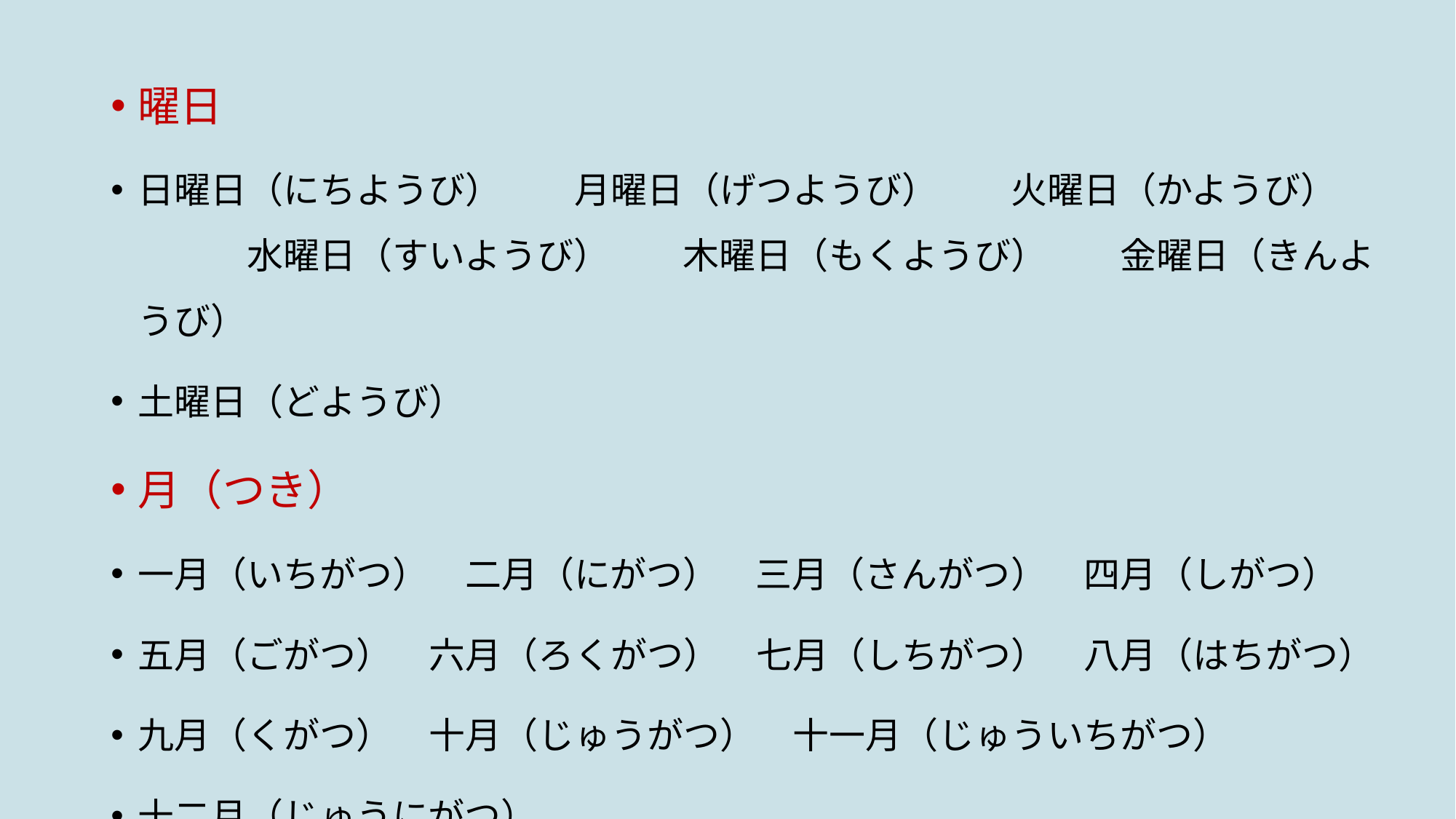

曜日
日曜日（にちようび）　　月曜日（げつようび）　　火曜日（かようび）　　　　水曜日（すいようび）　　木曜日（もくようび）　　金曜日（きんようび）
土曜日（どようび）
月（つき）
一月（いちがつ）　二月（にがつ）　三月（さんがつ）　四月（しがつ）
五月（ごがつ）　六月（ろくがつ）　七月（しちがつ）　八月（はちがつ）
九月（くがつ）　十月（じゅうがつ）　十一月（じゅういちがつ）
十二月（じゅうにがつ）